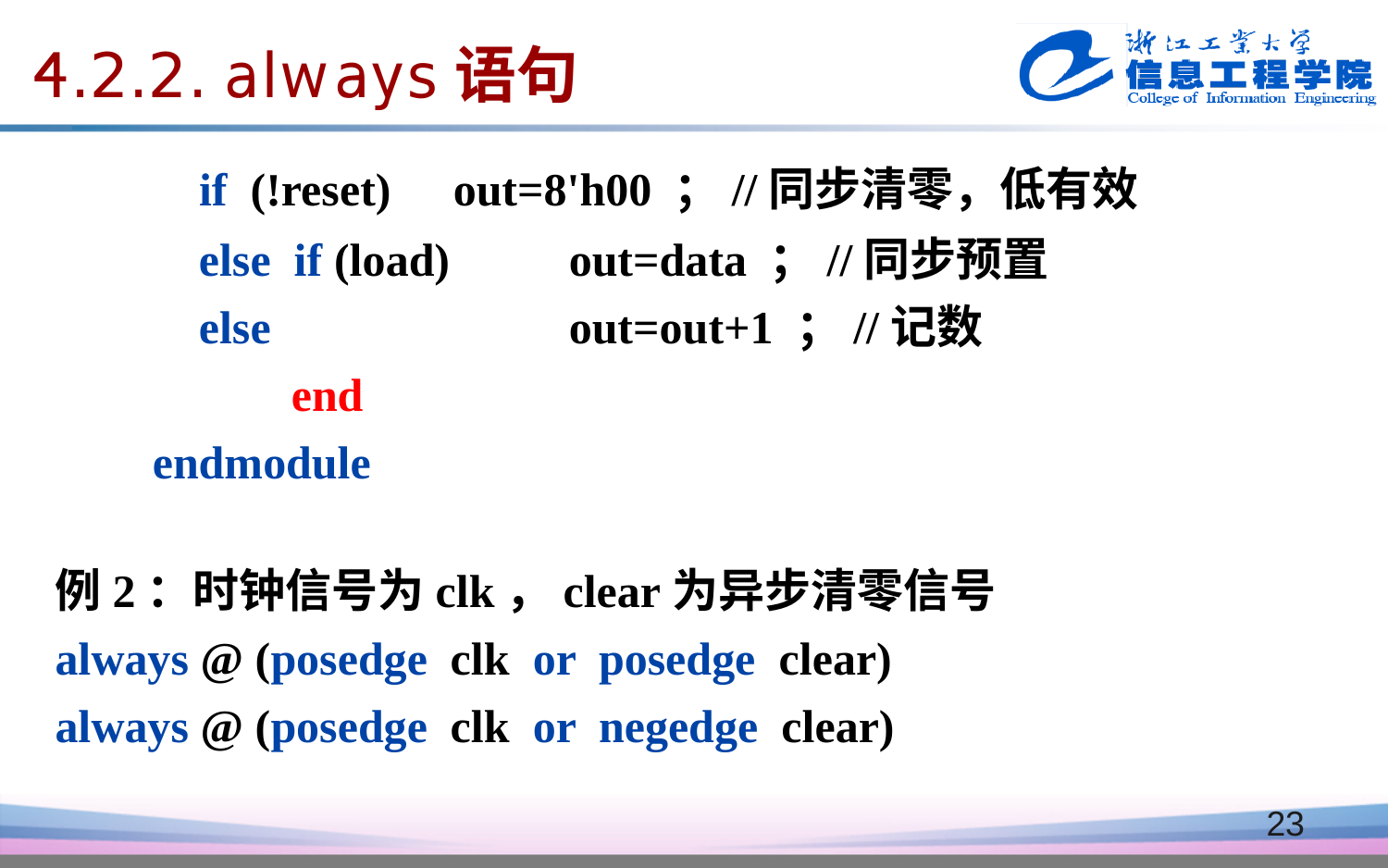

4.2.2. always语句
   if  (!reset)	  out=8'h00 ；//同步清零，低有效
    else  if (load)	out=data ；//同步预置
    else    		out=out+1 ；//记数
	end
endmodule
例2：时钟信号为clk，clear为异步清零信号
always @ (posedge  clk  or  posedge  clear)
always @ (posedge  clk  or  negedge  clear)
23